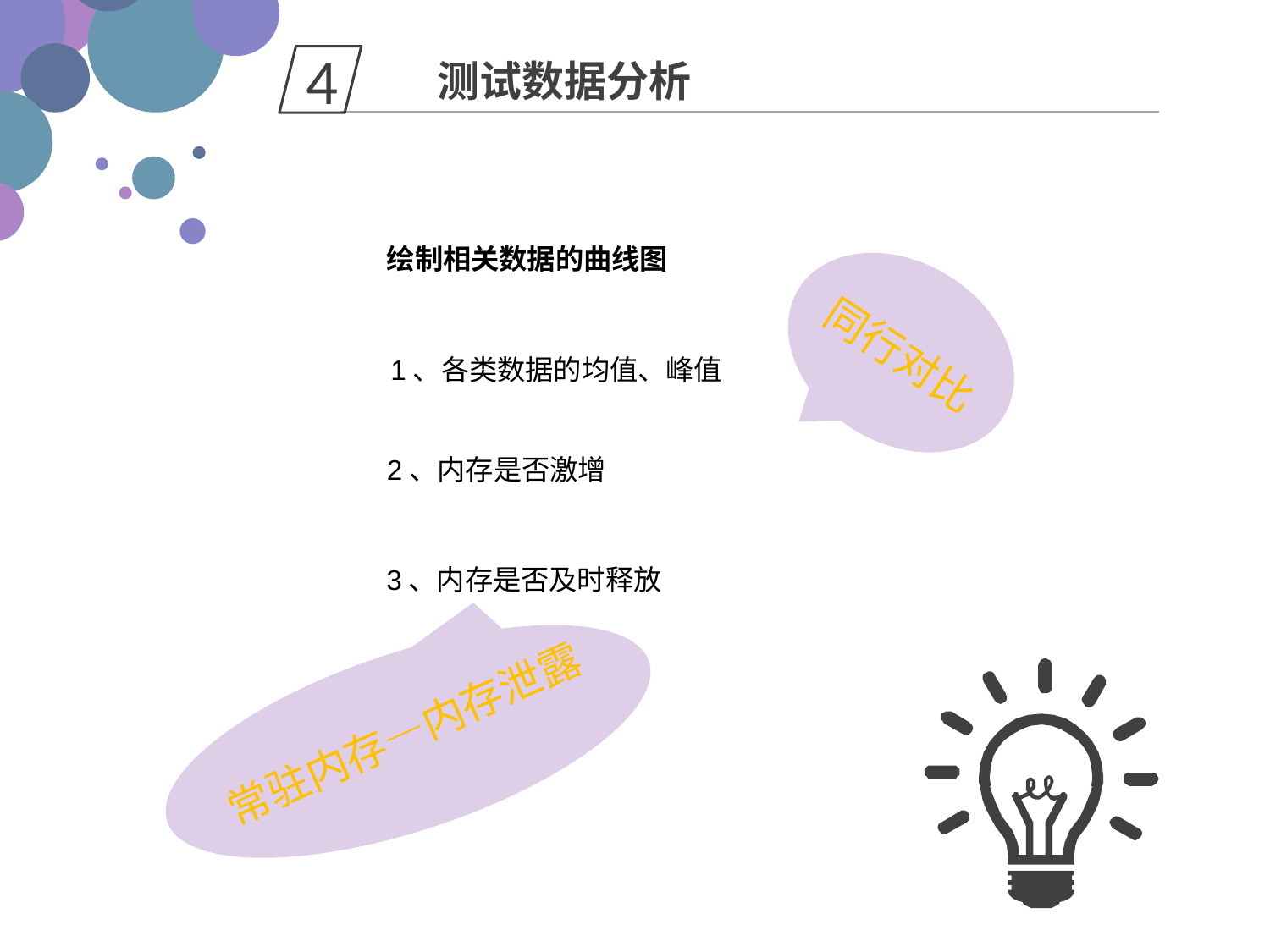

4
测试数据分析
绘制相关数据的曲线图

同行对比
1、各类数据的均值、峰值
2、内存是否激增
3、内存是否及时释放

常驻内存—内存泄露